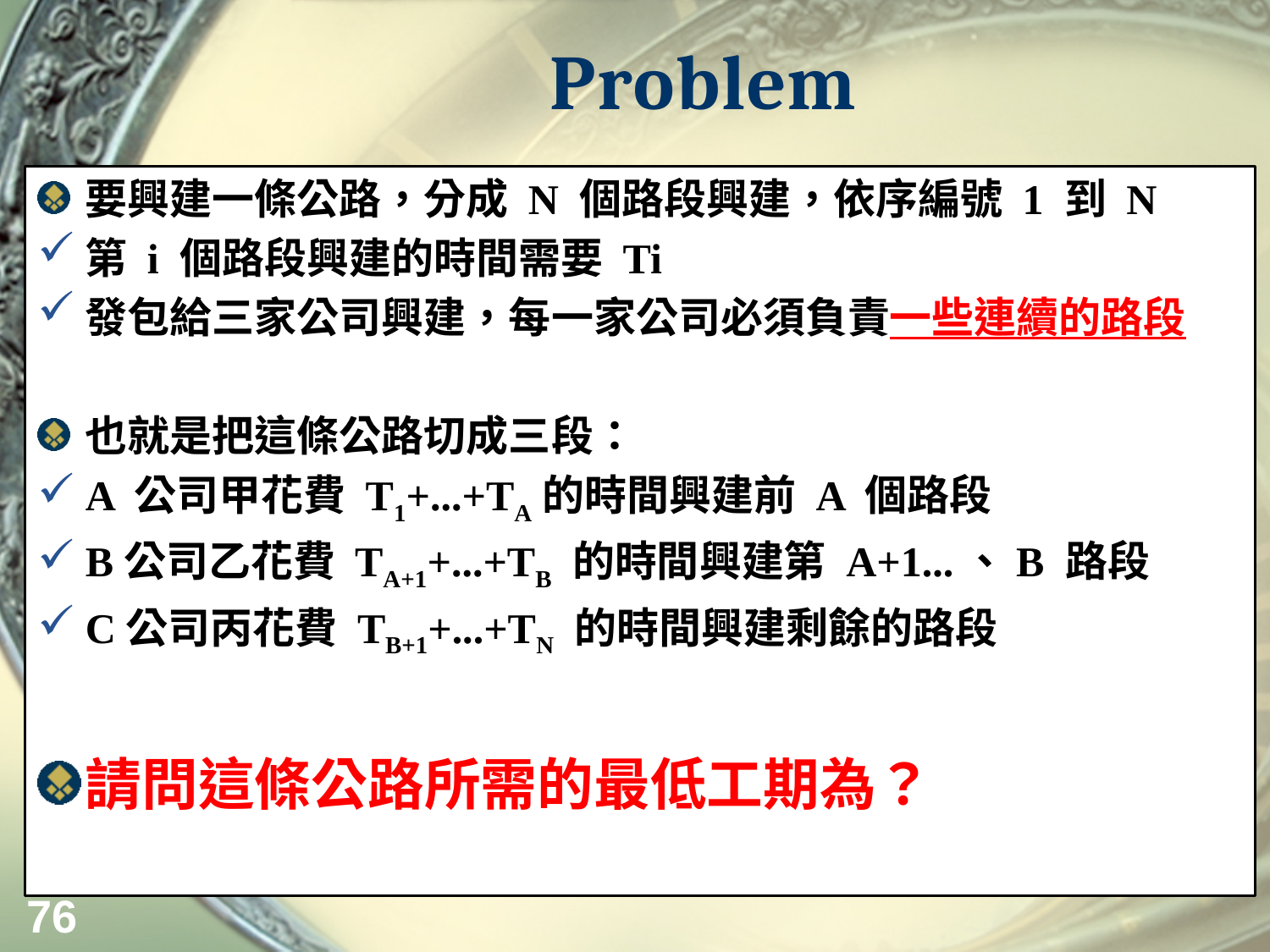

# Problem
要興建一條公路，分成 N 個路段興建，依序編號 1 到 N
第 i 個路段興建的時間需要 Ti
發包給三家公司興建，每一家公司必須負責一些連續的路段

也就是把這條公路切成三段：
A 公司甲花費 T1+...+TA的時間興建前 A 個路段
B公司乙花費 TA+1+...+TB 的時間興建第 A+1...、B 路段
C公司丙花費 TB+1+...+TN 的時間興建剩餘的路段

請問這條公路所需的最低工期為？

76